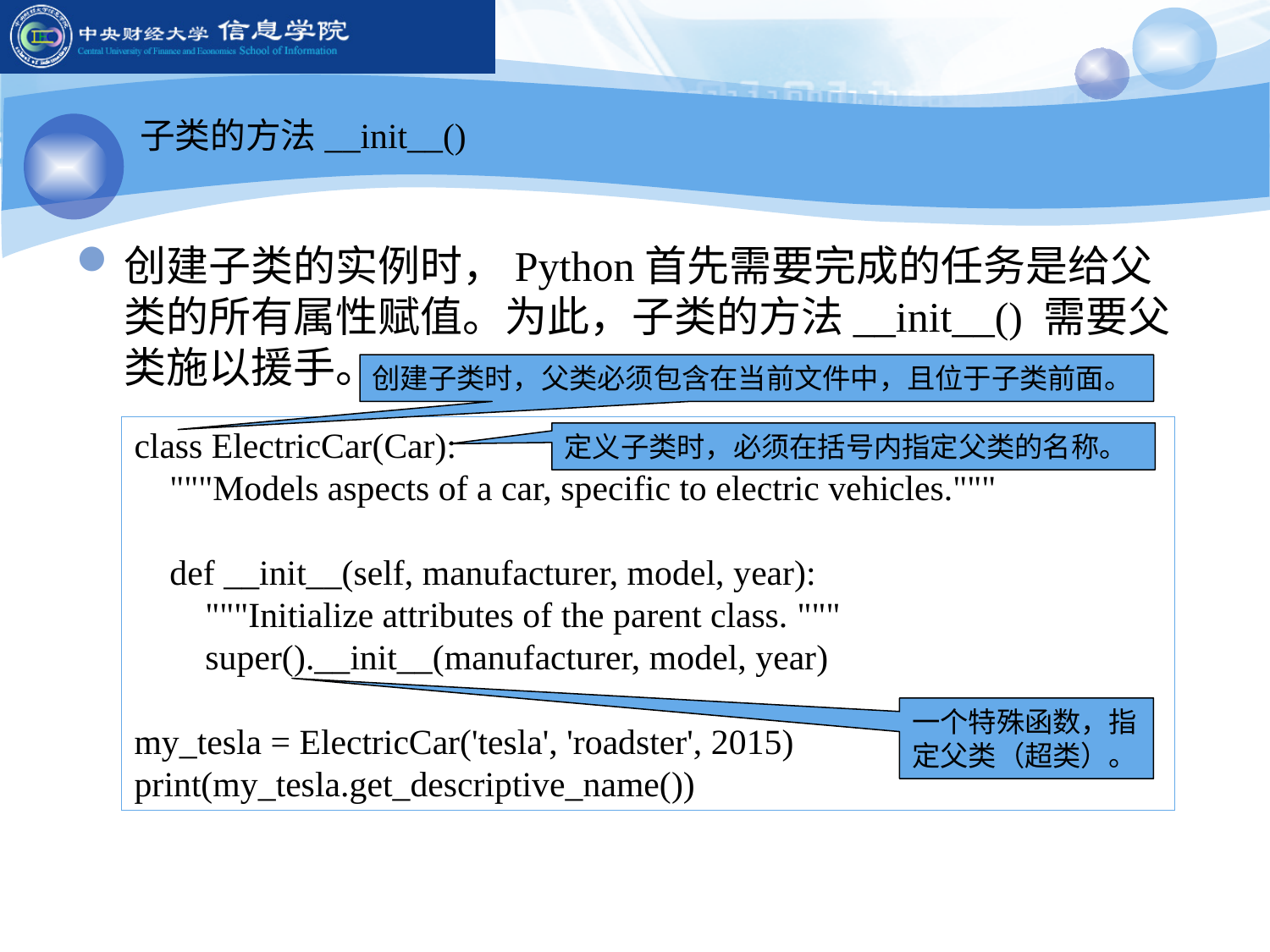

子类的方法__init__()
创建子类的实例时，Python首先需要完成的任务是给父类的所有属性赋值。为此，子类的方法__init__() 需要父类施以援手。
创建子类时，父类必须包含在当前文件中，且位于子类前面。
class ElectricCar(Car):
    """Models aspects of a car, specific to electric vehicles."""

    def __init__(self, manufacturer, model, year):
        """Initialize attributes of the parent class. """
        super().__init__(manufacturer, model, year)

my_tesla = ElectricCar('tesla', 'roadster', 2015)
print(my_tesla.get_descriptive_name())
定义子类时，必须在括号内指定父类的名称。
一个特殊函数，指定父类（超类）。